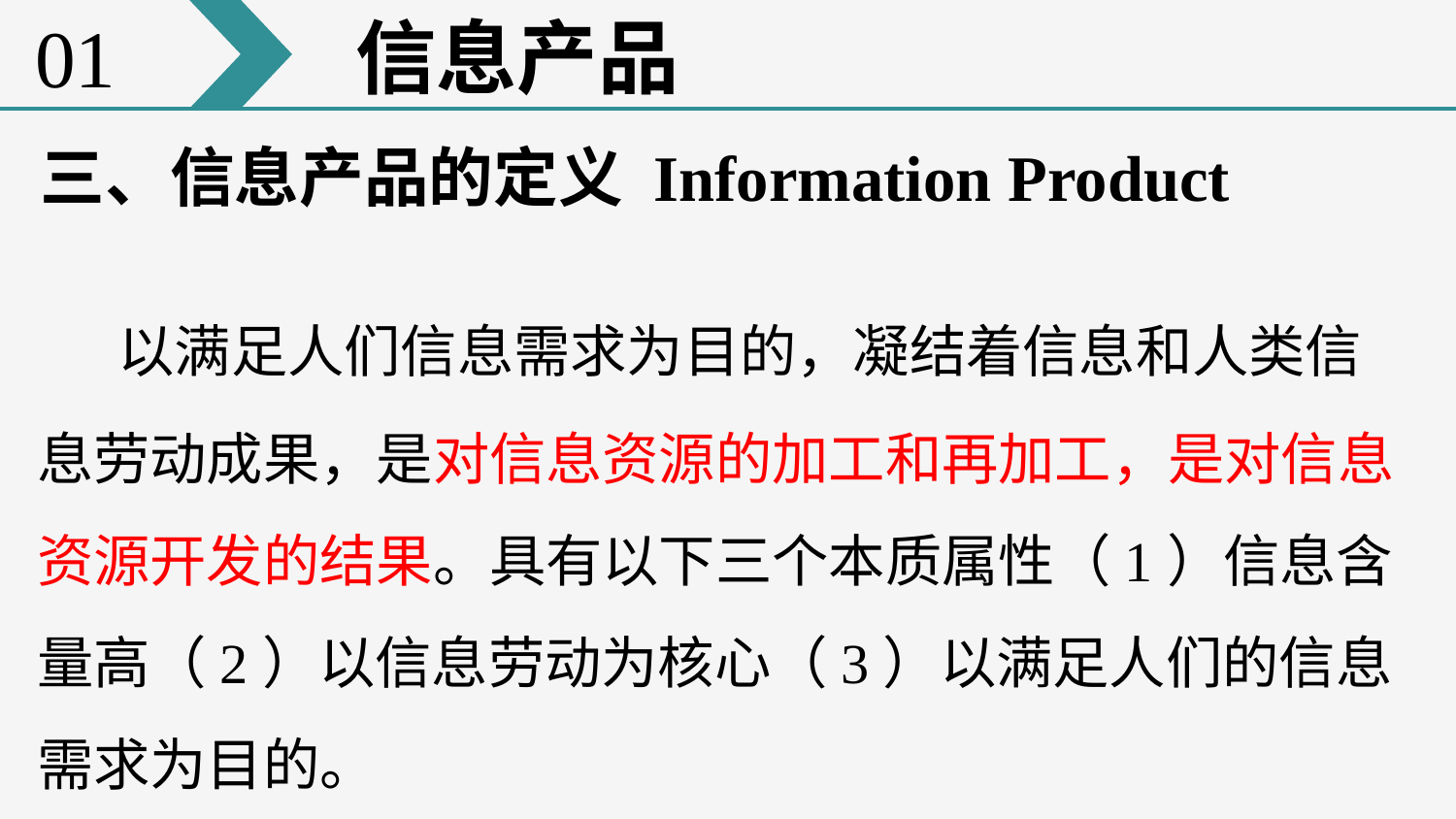

01
 信息产品
三、信息产品的定义 Information Product
   以满足人们信息需求为目的，凝结着信息和人类信息劳动成果，是对信息资源的加工和再加工，是对信息资源开发的结果。具有以下三个本质属性（1）信息含量高（2）以信息劳动为核心（3）以满足人们的信息需求为目的。